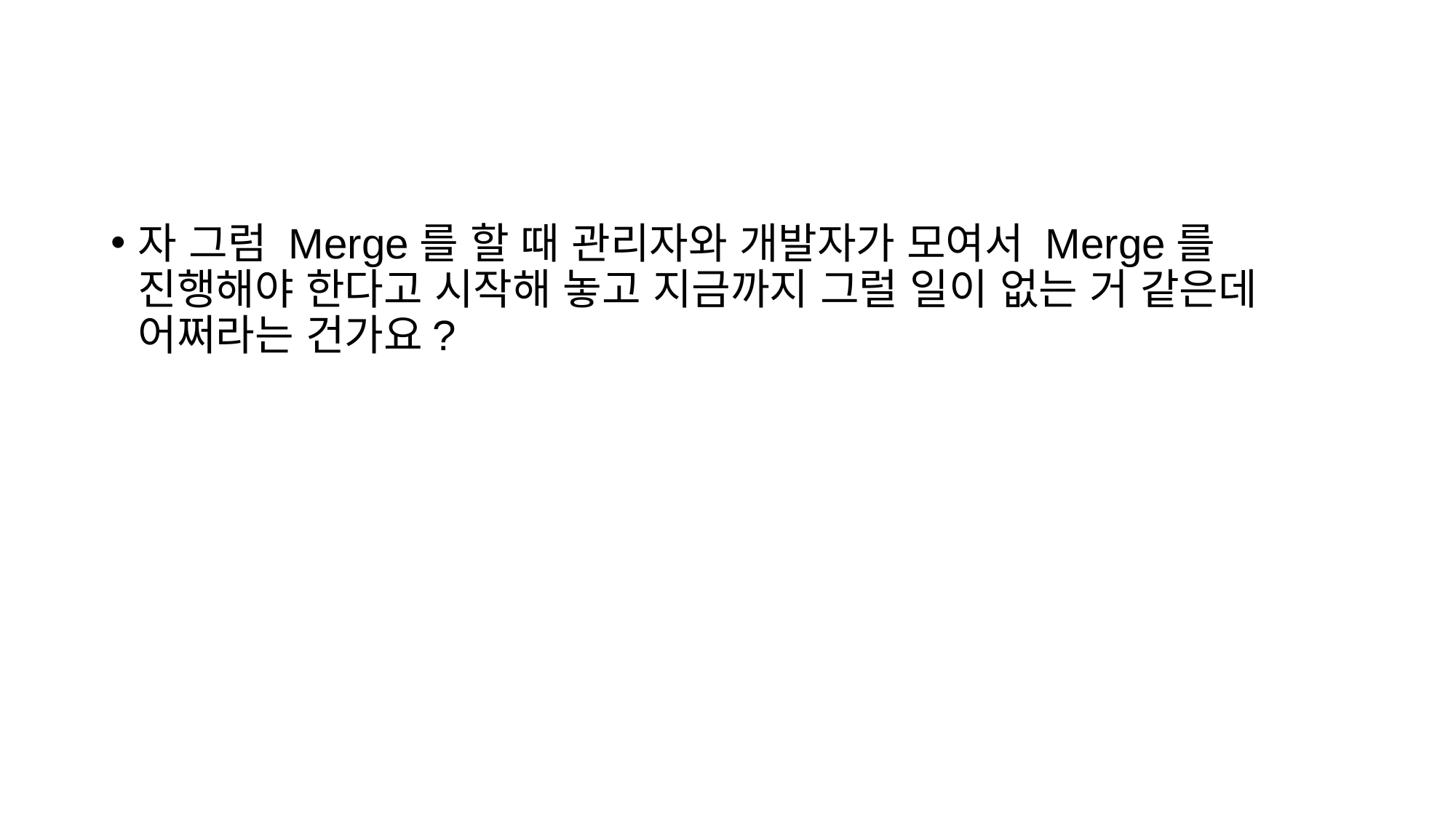

자 그럼 Merge를 할 때 관리자와 개발자가 모여서 Merge를
진행해야 한다고 시작해 놓고 지금까지 그럴 일이 없는 거 같은데 어쩌라는 건가요?